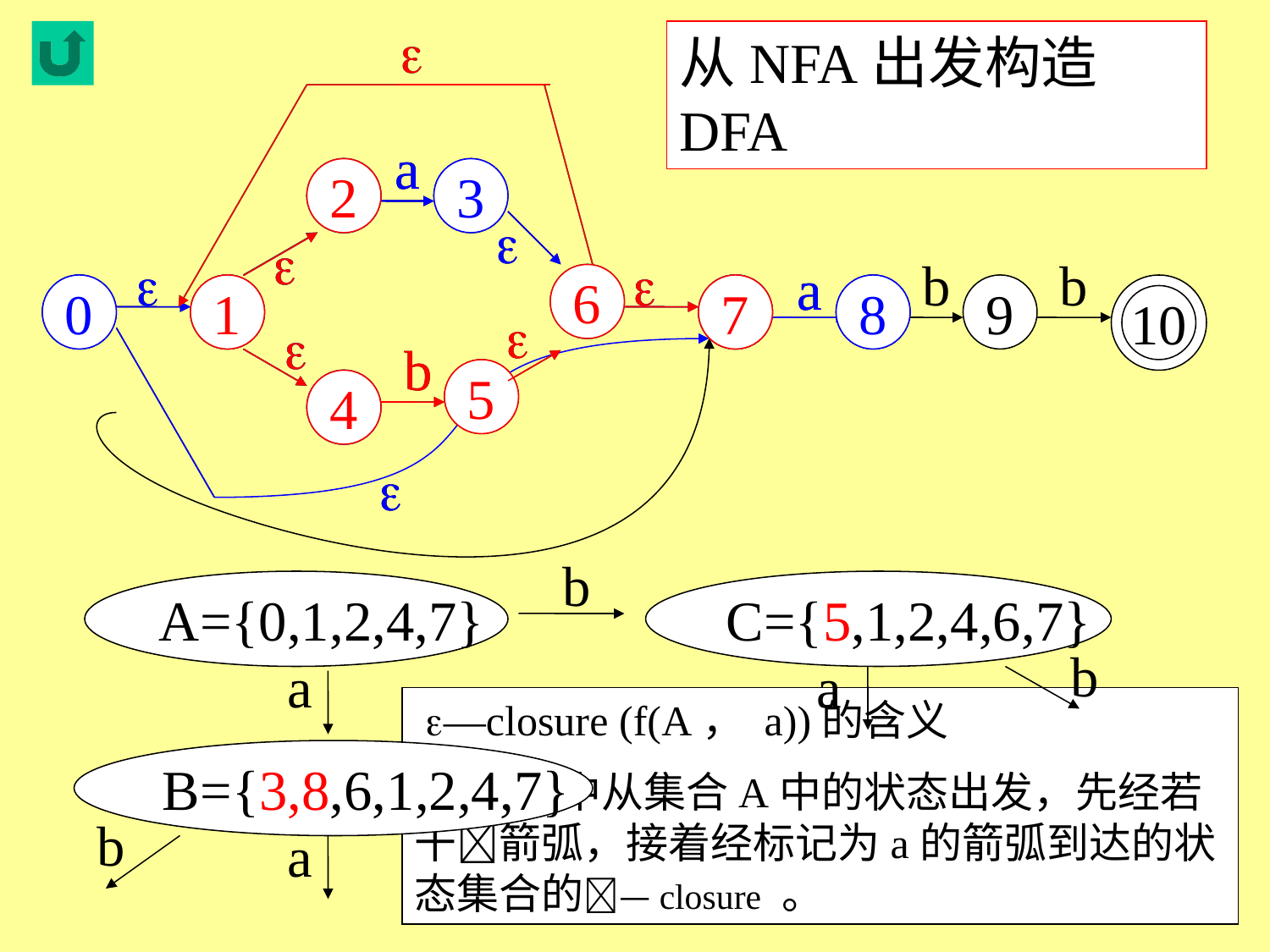

ε
ε
ε

从NFA出发构造DFA

a
a
2
2
2
2
3
3

ε
ε

ε
ε
ε
ε

ε
ε
ε
ε
ε
b
b
a
a
6
6
6
0
0
1
1
1
1
7
7
7
7
8
8
9

10
ε
ε

ε
ε
ε
ε

b
b

5
5
4
4
4
4

ε
ε
b

A={0,1,2,4,7}
C={5,1,2,4,6,7}
b
a
a

 ε—closure (f(A， a))的含义
     NFA中从集合A中的状态出发，先经若干ε箭弧，接着经标记为a的箭弧到达的状态集合的ε—closure 。
B={3,8,6,1,2,4,7}
b
a